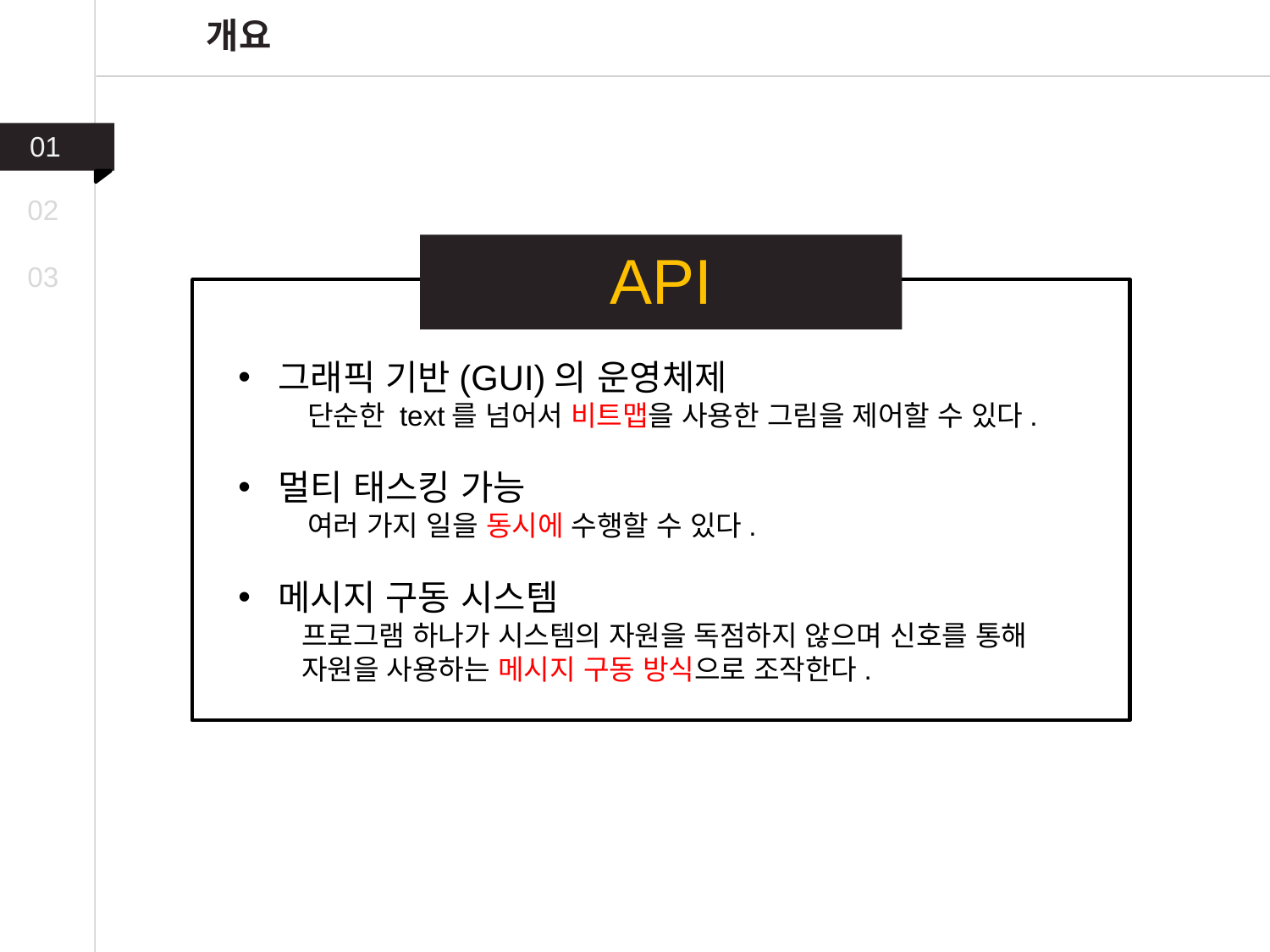

개요
01

02
API

03
그래픽 기반(GUI)의 운영체제
        단순한 text를 넘어서 비트맵을 사용한 그림을 제어할 수 있다.

멀티 태스킹 가능
        여러 가지 일을 동시에 수행할 수 있다.

메시지 구동 시스템
프로그램 하나가 시스템의 자원을 독점하지 않으며 신호를 통해 자원을 사용하는 메시지 구동 방식으로 조작한다.